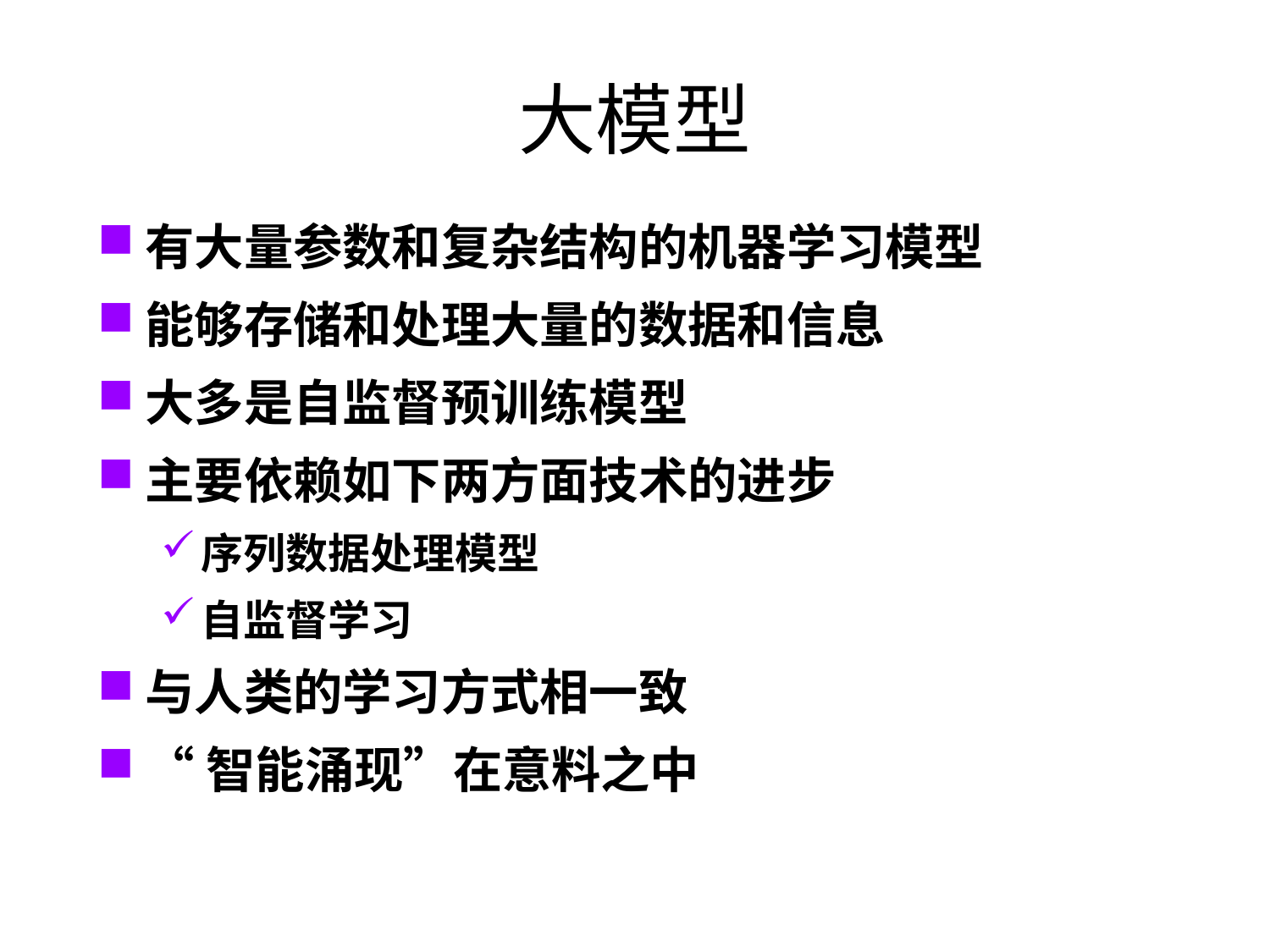

# 大模型
有大量参数和复杂结构的机器学习模型
能够存储和处理大量的数据和信息
大多是自监督预训练模型
主要依赖如下两方面技术的进步
序列数据处理模型
自监督学习
与人类的学习方式相一致
“智能涌现”在意料之中